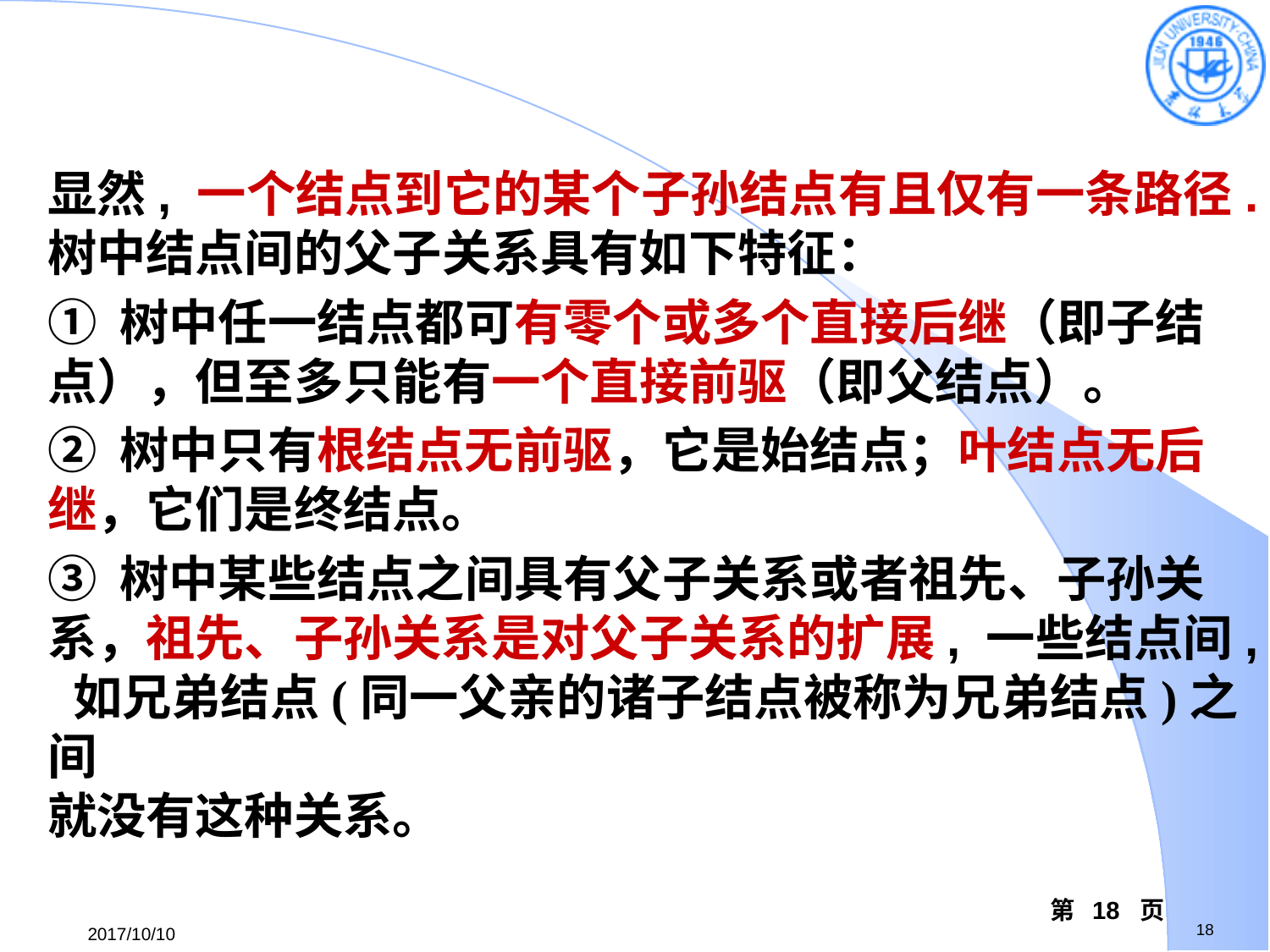

显然, 一个结点到它的某个子孙结点有且仅有一条路径.树中结点间的父子关系具有如下特征：
① 树中任一结点都可有零个或多个直接后继（即子结点），但至多只能有一个直接前驱（即父结点）。
② 树中只有根结点无前驱，它是始结点；叶结点无后继，它们是终结点。
③ 树中某些结点之间具有父子关系或者祖先、子孙关系，祖先、子孙关系是对父子关系的扩展, 一些结点间, 如兄弟结点(同一父亲的诸子结点被称为兄弟结点)之间
就没有这种关系。
第  18  页